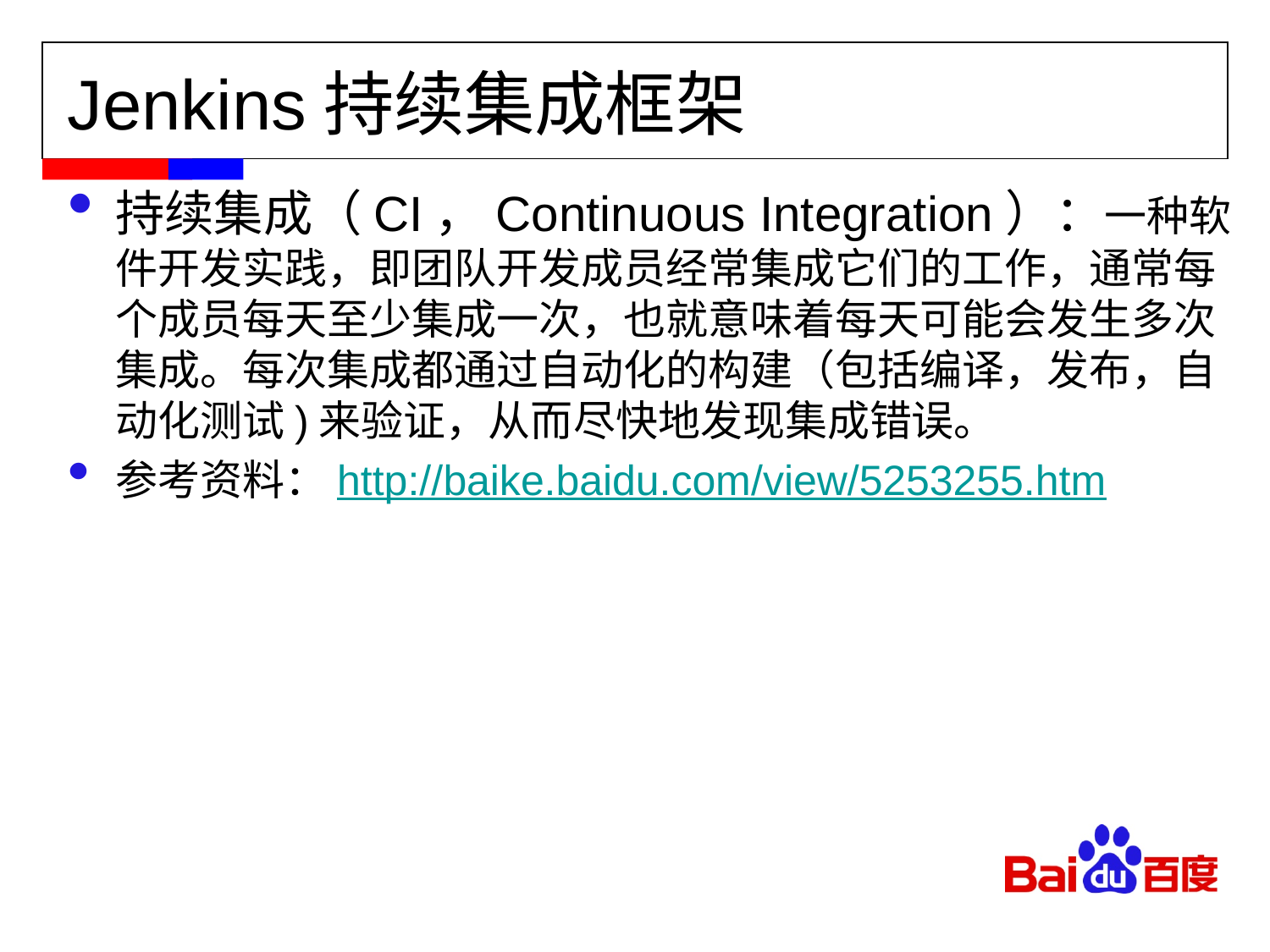

Jenkins持续集成框架
持续集成（CI，Continuous Integration）：一种软件开发实践，即团队开发成员经常集成它们的工作，通常每个成员每天至少集成一次，也就意味着每天可能会发生多次集成。每次集成都通过自动化的构建（包括编译，发布，自动化测试)来验证，从而尽快地发现集成错误。
参考资料：http://baike.baidu.com/view/5253255.htm